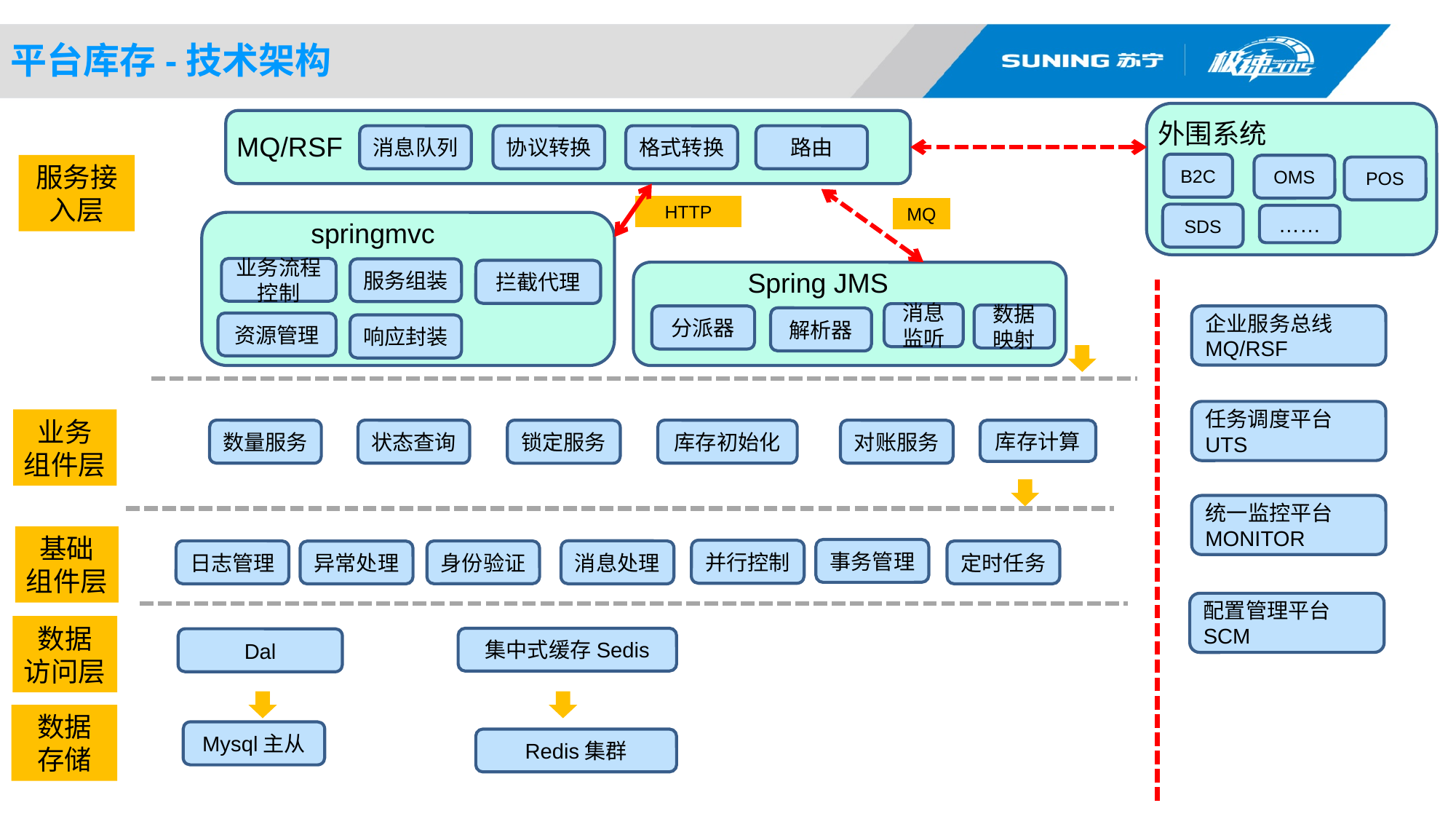

平台库存-技术架构

外围系统
MQ/RSF
消息队列
协议转换
格式转换
路由
B2C
服务接入层
OMS
POS
HTTP
MQ
SDS
……
springmvc

业务流程控制
服务组装
拦截代理
Spring JMS

消息监听
数据映射
分派器
企业服务总线MQ/RSF
解析器
资源管理
响应封装

任务调度平台UTS
业务
组件层
状态查询
库存初始化
对账服务
数量服务
锁定服务
库存计算

统一监控平台MONITOR
基础
组件层
事务管理
并行控制
消息处理
日志管理
身份验证
定时任务
异常处理
配置管理平台SCM
数据
访问层
集中式缓存Sedis
Dal

数据
存储
Mysql主从
Redis集群